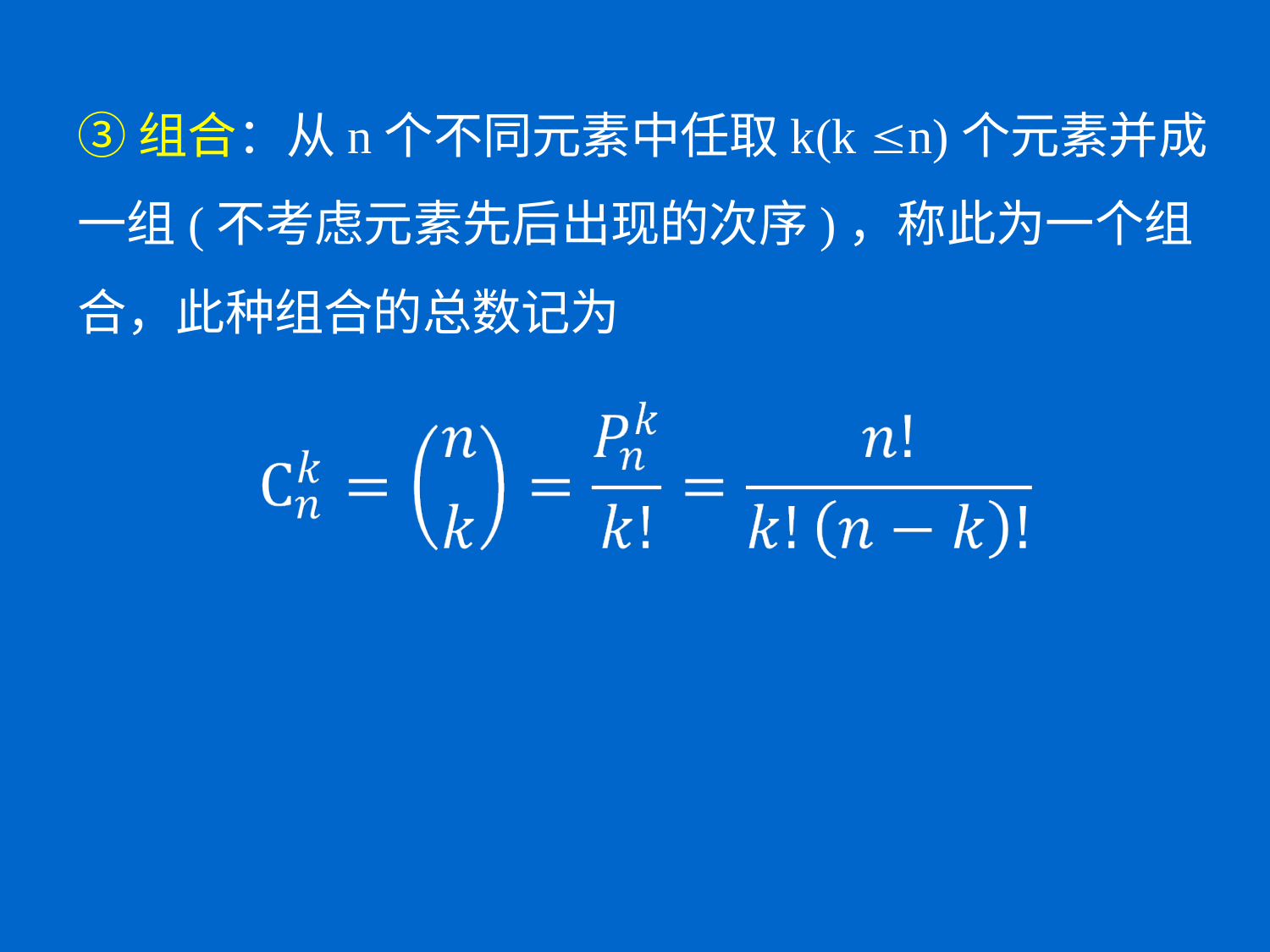

③组合：从n个不同元素中任取k(k ≤n)个元素并成一组(不考虑元素先后出现的次序)，称此为一个组合，此种组合的总数记为